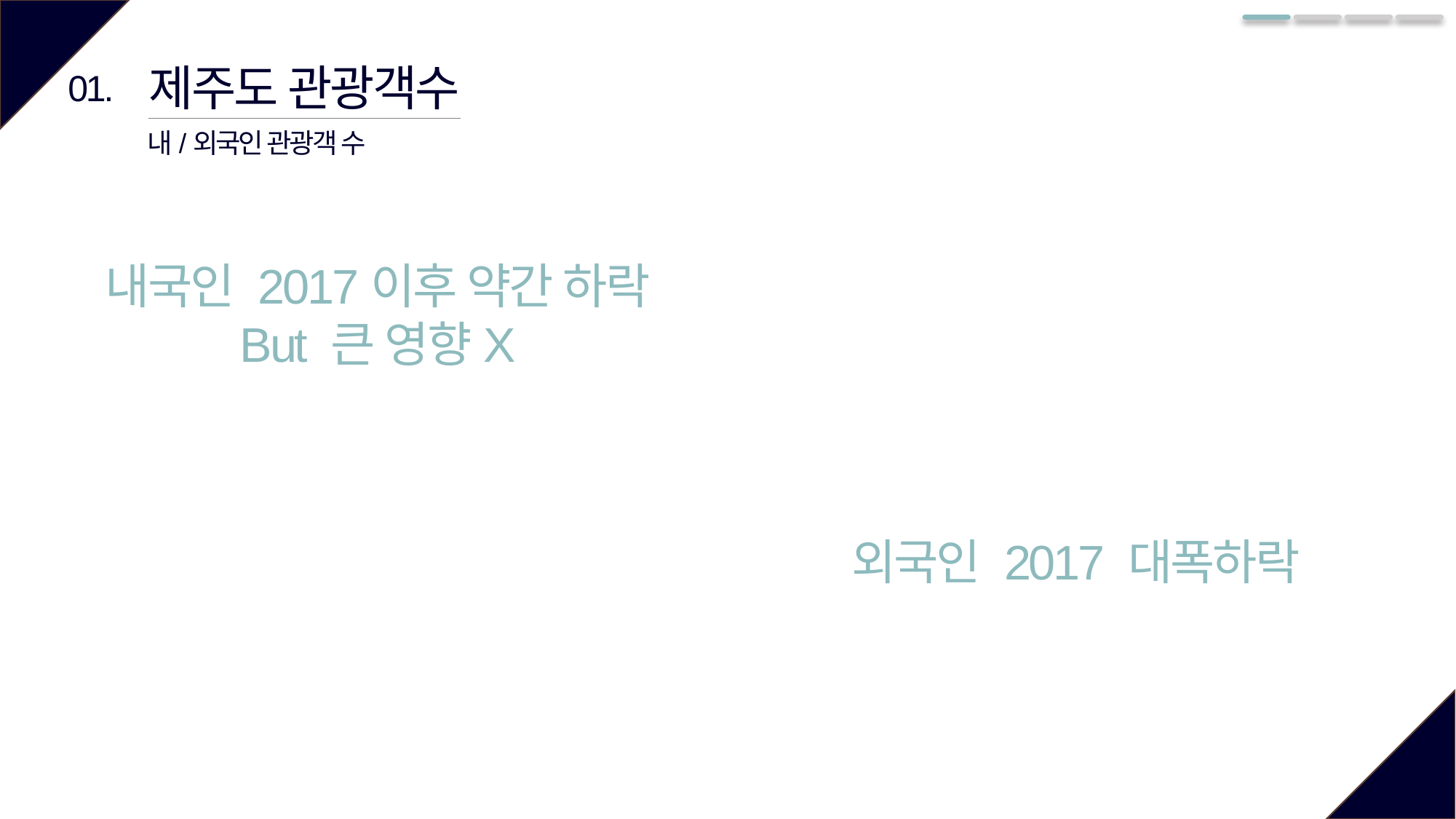

제주도 관광객수
01.
내/외국인 관광객 수
내국인 2017이후 약간 하락
But 큰 영향X
외국인 2017 대폭하락